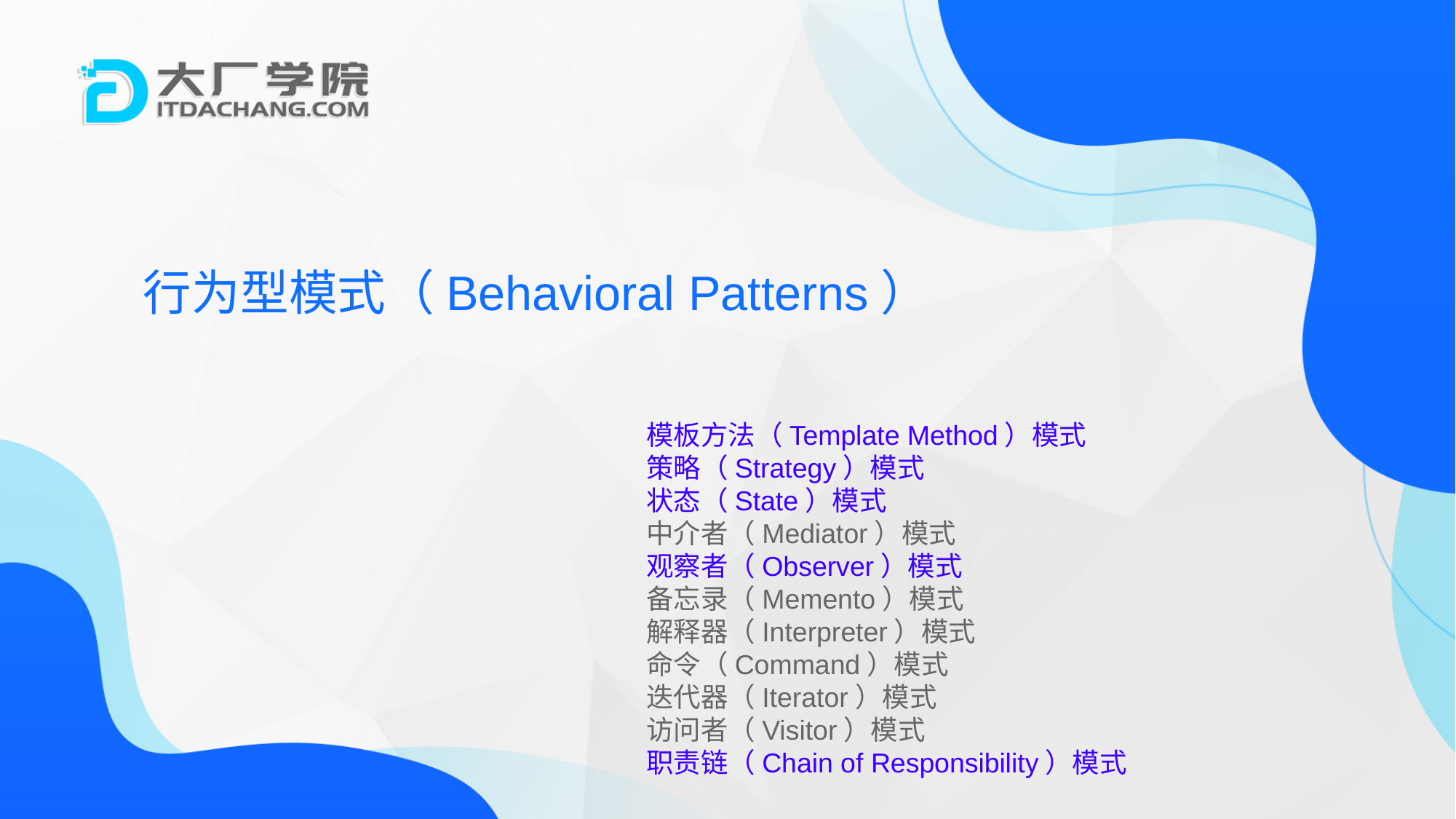

行为型模式（Behavioral Patterns）
模板方法（Template Method）模式
策略（Strategy）模式
状态（State）模式
中介者（Mediator）模式
观察者（Observer）模式
备忘录（Memento）模式
解释器（Interpreter）模式
命令（Command）模式
迭代器（Iterator）模式
访问者（Visitor）模式
职责链（Chain of Responsibility）模式